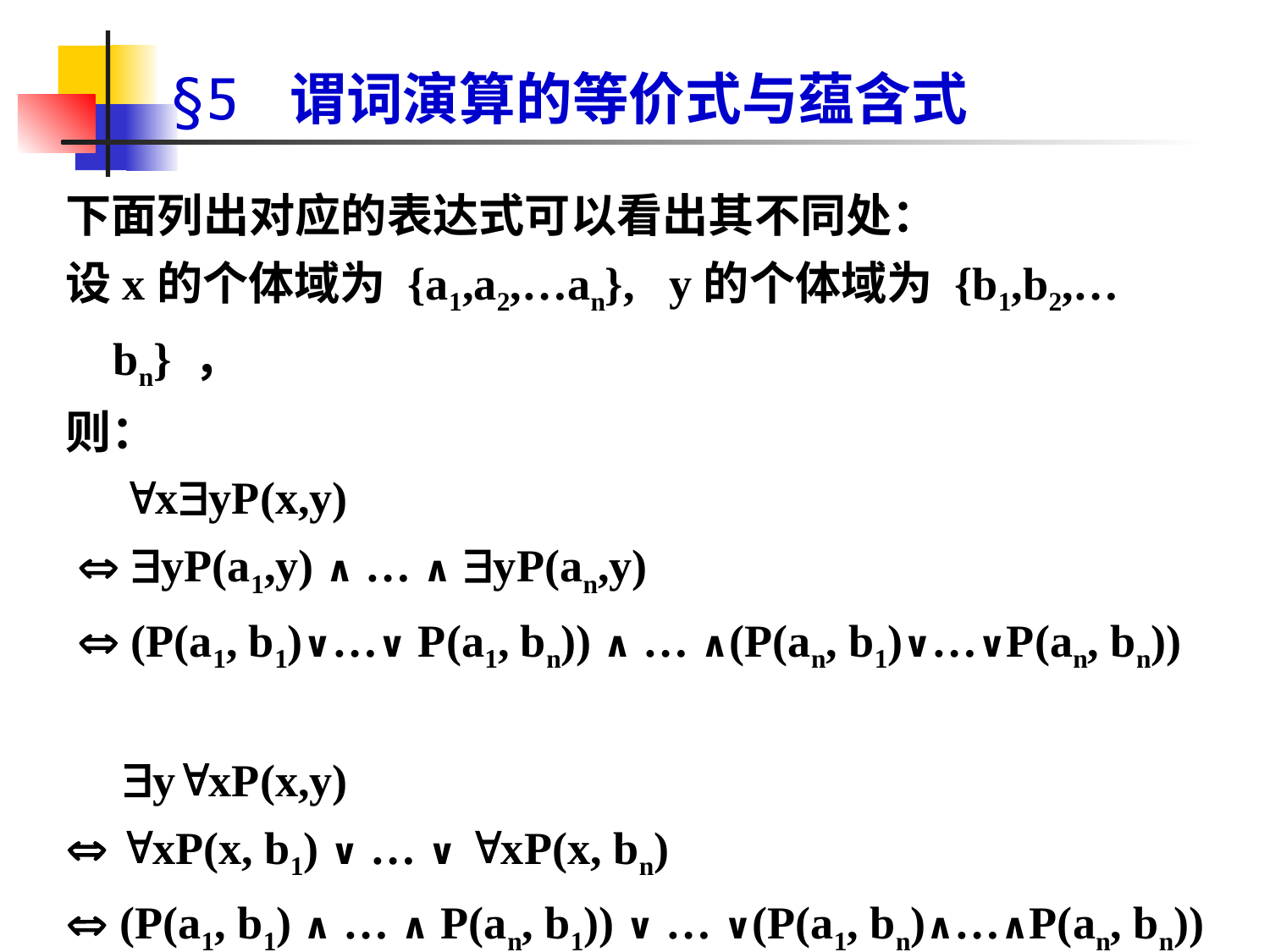

# §5  谓词演算的等价式与蕴含式
下面列出对应的表达式可以看出其不同处：
设x的个体域为 {a1,a2,…an},   y的个体域为 {b1,b2,…bn} ，
则：
     ∀x∃yP(x,y)
 ⇔ ∃yP(a1,y) ∧ … ∧ ∃yP(an,y)
 ⇔ (P(a1, b1)∨…∨ P(a1, bn)) ∧ … ∧(P(an, b1)∨…∨P(an, bn))

     ∃y∀xP(x,y)
⇔ ∀xP(x, b1) ∨ … ∨ ∀xP(x, bn)
⇔ (P(a1, b1) ∧ … ∧ P(an, b1)) ∨ … ∨(P(a1, bn)∧…∧P(an, bn))
72